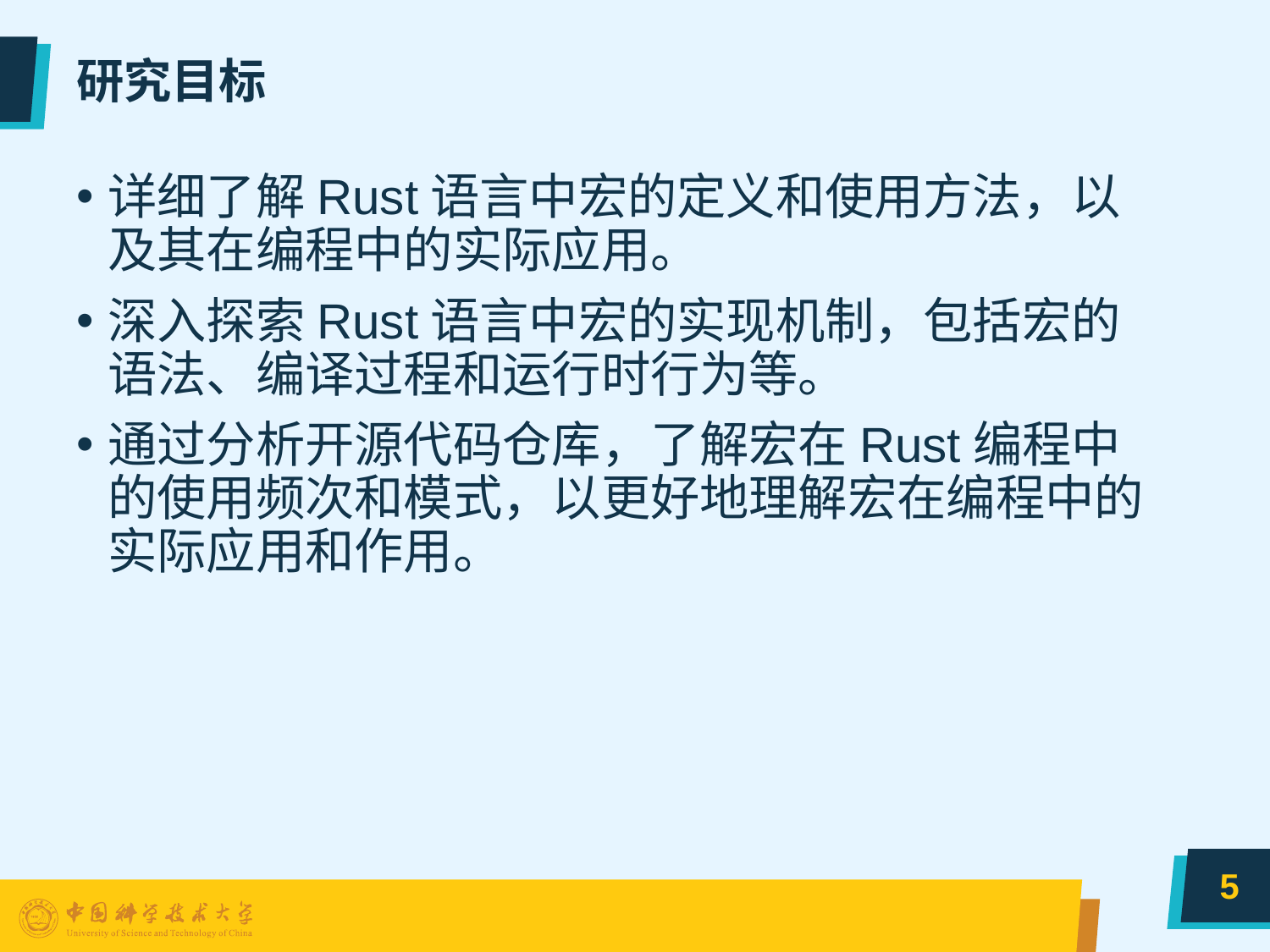

# 研究目标
详细了解Rust语言中宏的定义和使用方法，以及其在编程中的实际应用。
深入探索Rust语言中宏的实现机制，包括宏的语法、编译过程和运行时行为等。
通过分析开源代码仓库，了解宏在Rust编程中的使用频次和模式，以更好地理解宏在编程中的实际应用和作用。
5